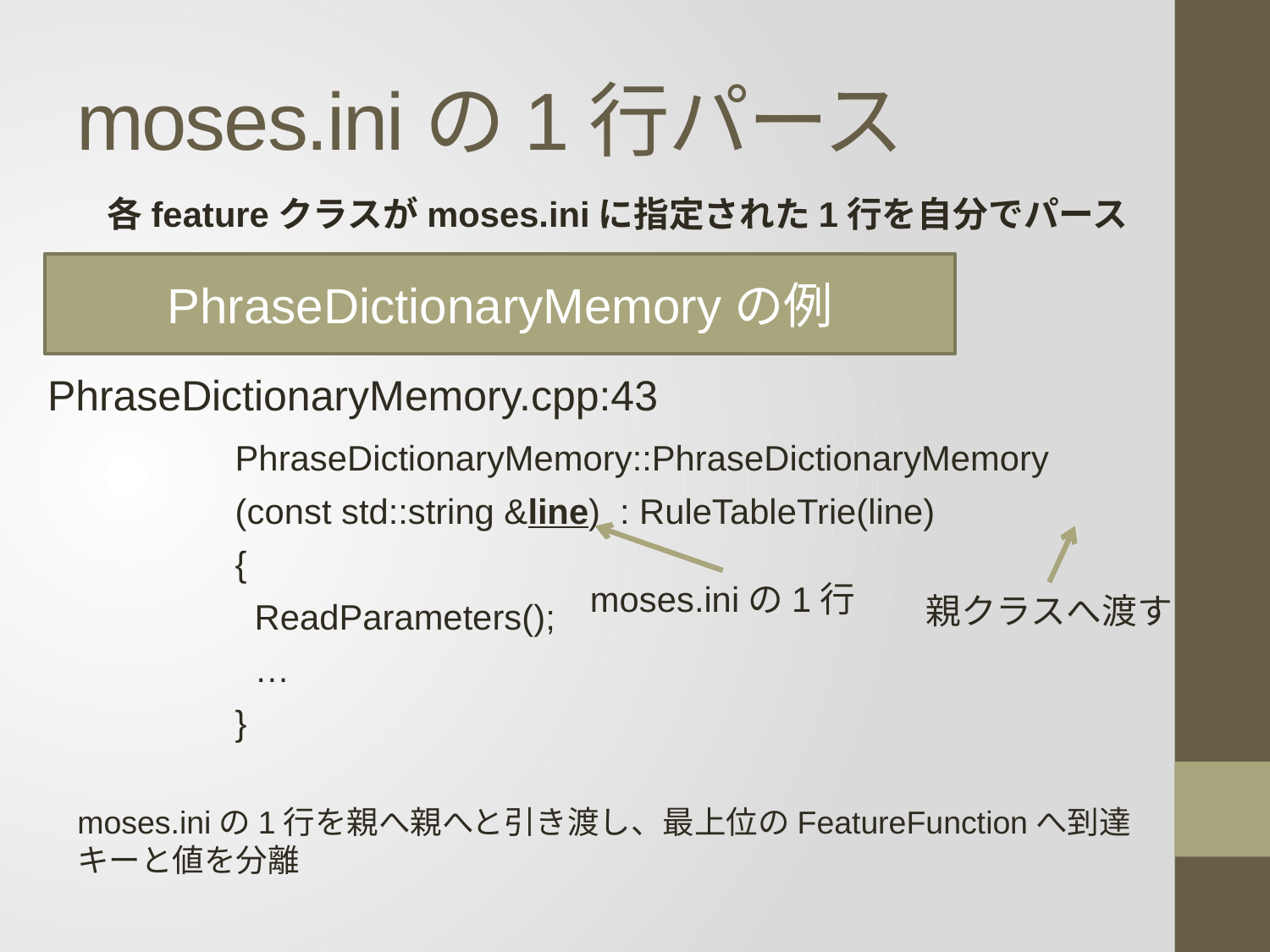

# moses.iniの1行パース
各featureクラスがmoses.iniに指定された1行を自分でパース
PhraseDictionaryMemoryの例
PhraseDictionaryMemory.cpp:43
PhraseDictionaryMemory::PhraseDictionaryMemory
(const std::string &line)  : RuleTableTrie(line)
{
  ReadParameters();
  …
}
moses.iniの1行
親クラスへ渡す
moses.iniの1行を親へ親へと引き渡し、最上位のFeatureFunctionへ到達
キーと値を分離